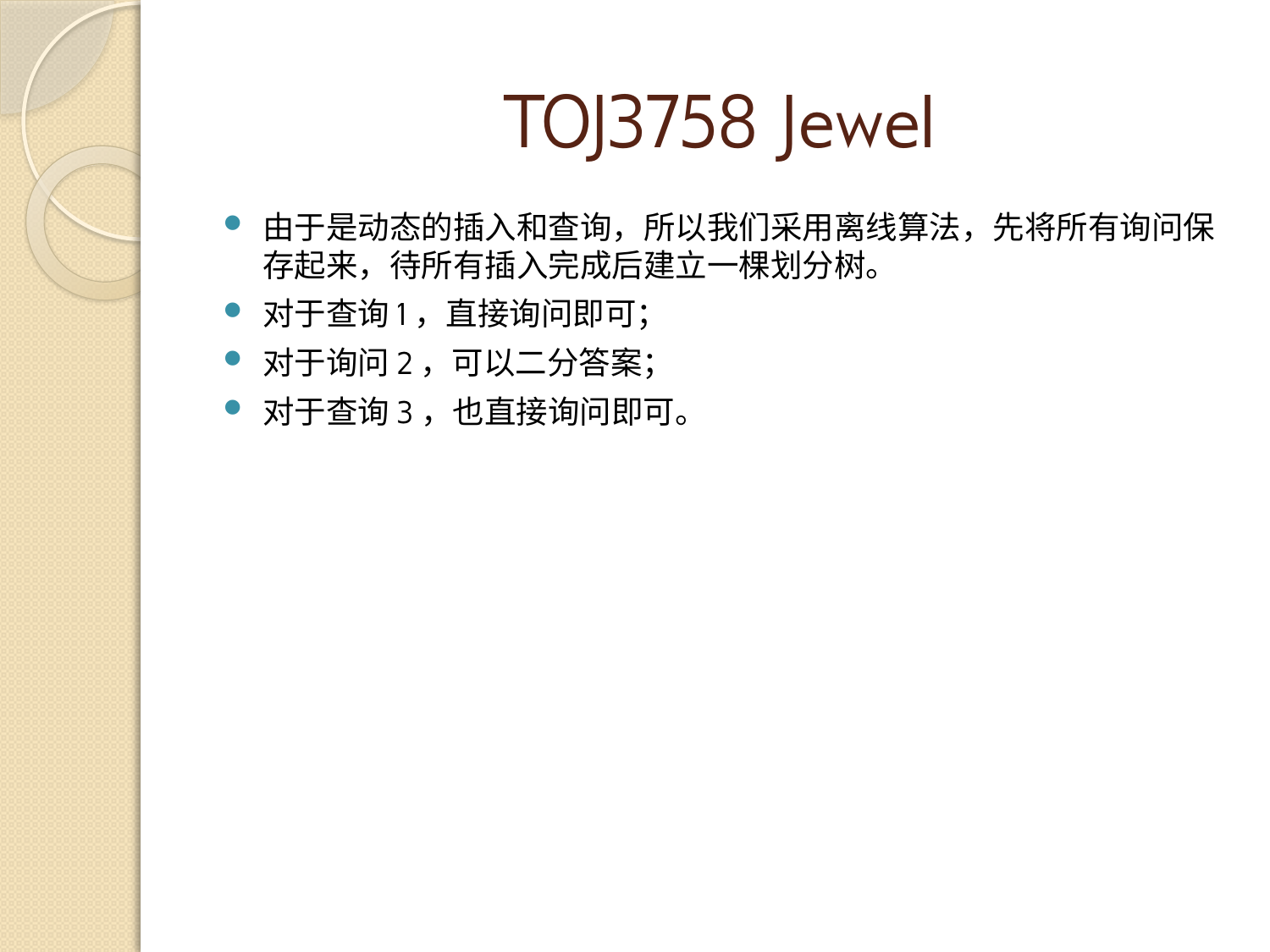

# TOJ3758 Jewel
由于是动态的插入和查询，所以我们采用离线算法，先将所有询问保存起来，待所有插入完成后建立一棵划分树。
对于查询1，直接询问即可；
对于询问2，可以二分答案；
对于查询3，也直接询问即可。